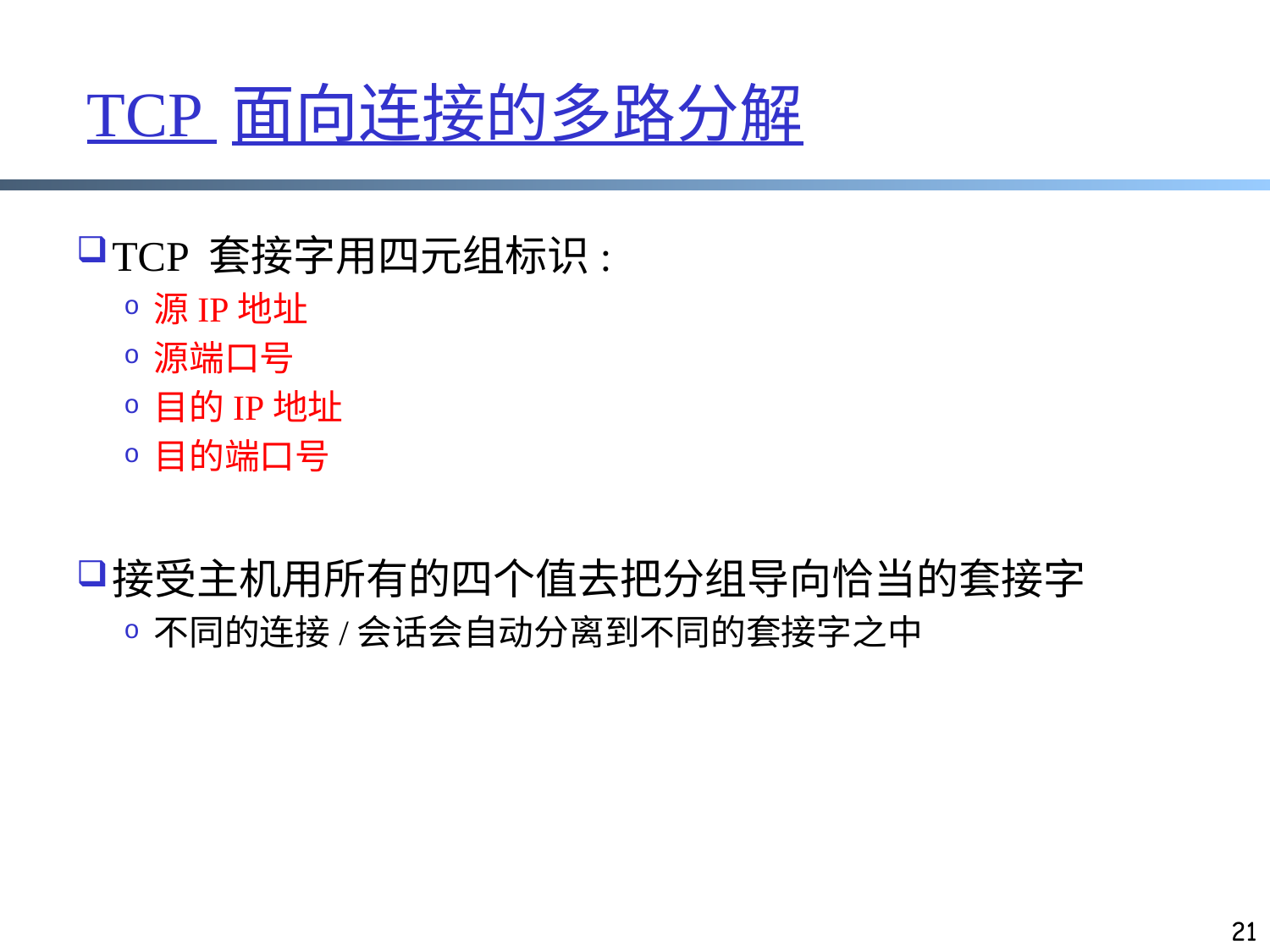

# TCP 面向连接的多路分解
TCP 套接字用四元组标识:
源IP地址
源端口号
目的IP地址
目的端口号

接受主机用所有的四个值去把分组导向恰当的套接字
不同的连接/会话会自动分离到不同的套接字之中
21